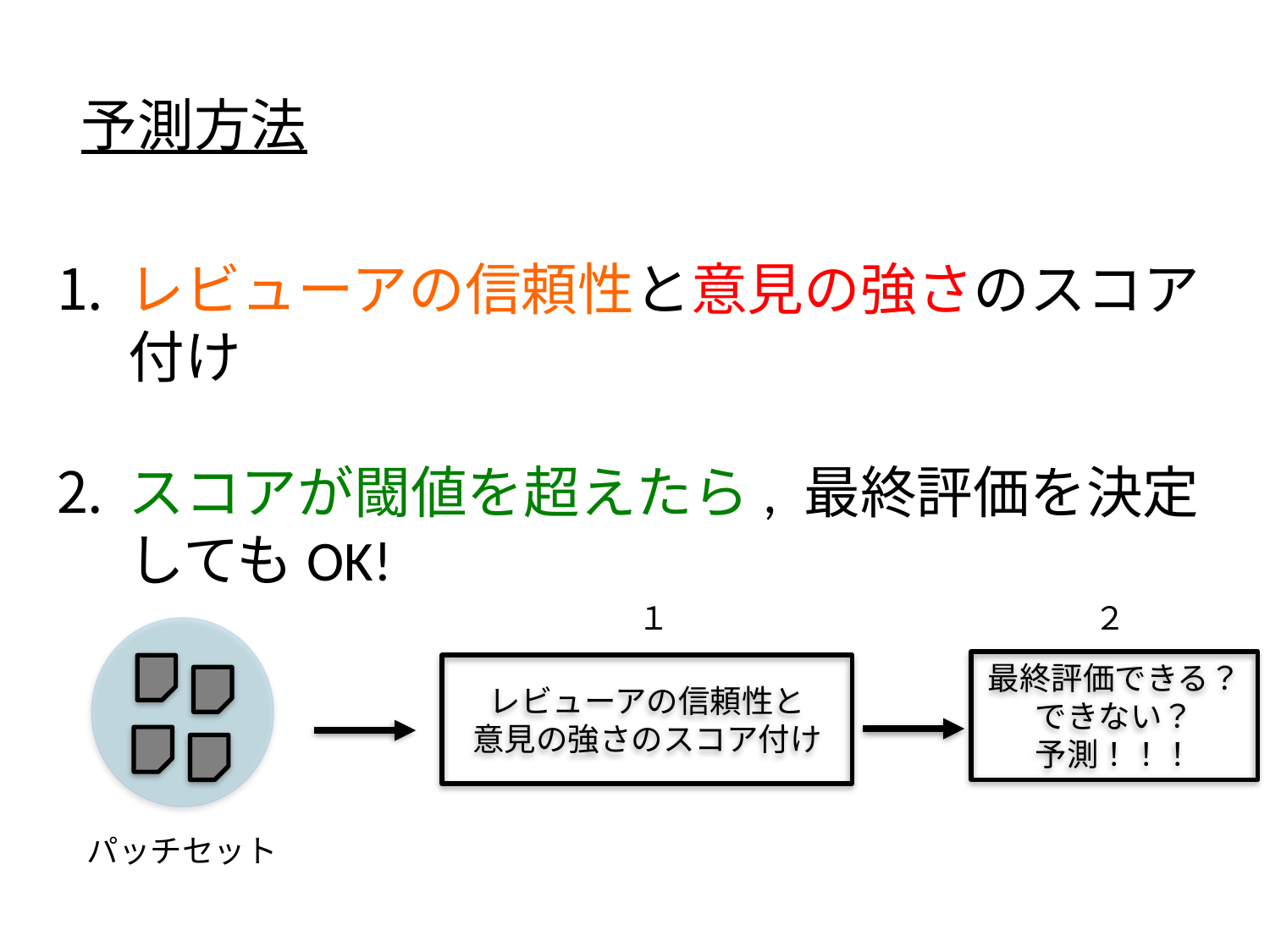

予測方法
レビューアの信頼性と意見の強さのスコア付け

スコアが閾値を超えたら, 最終評価を決定してもOK!
１
２

最終評価できる？
できない？
予測！！！

レビューアの信頼性と
意見の強さのスコア付け

パッチセット